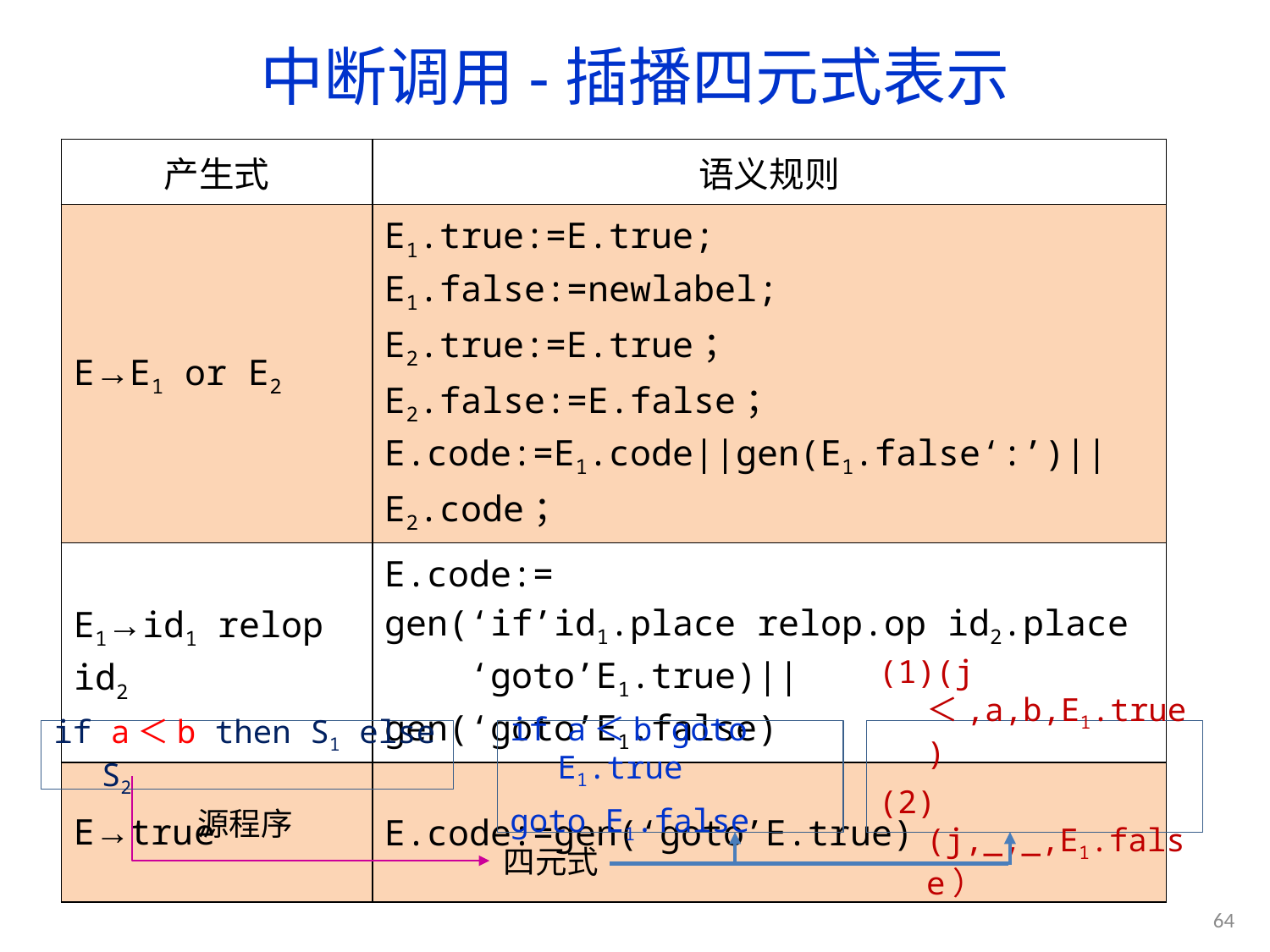

# 中断调用-插播四元式表示
| 产生式 | 语义规则 |
| --- | --- |
| E→E1 or E2 | E1.true:=E.true; E1.false:=newlabel; E2.true:=E.true； E2.false:=E.false； E.code:=E1.code||gen(E1.false‘:’)||E2.code； |
| E1→id1 relop id2 | E.code:= gen(‘if’id1.place relop.op id2.place ‘goto’E1.true)||gen(‘goto’E1.false) |
| E→true | E.code:=gen(‘goto’E.true) |
if a＜b then S1 else S2
if a＜b goto E1.true
goto E1.false
(1)(j＜,a,b,E1.true)
(2)(j,_,_,E1.false）
源程序
四元式

64